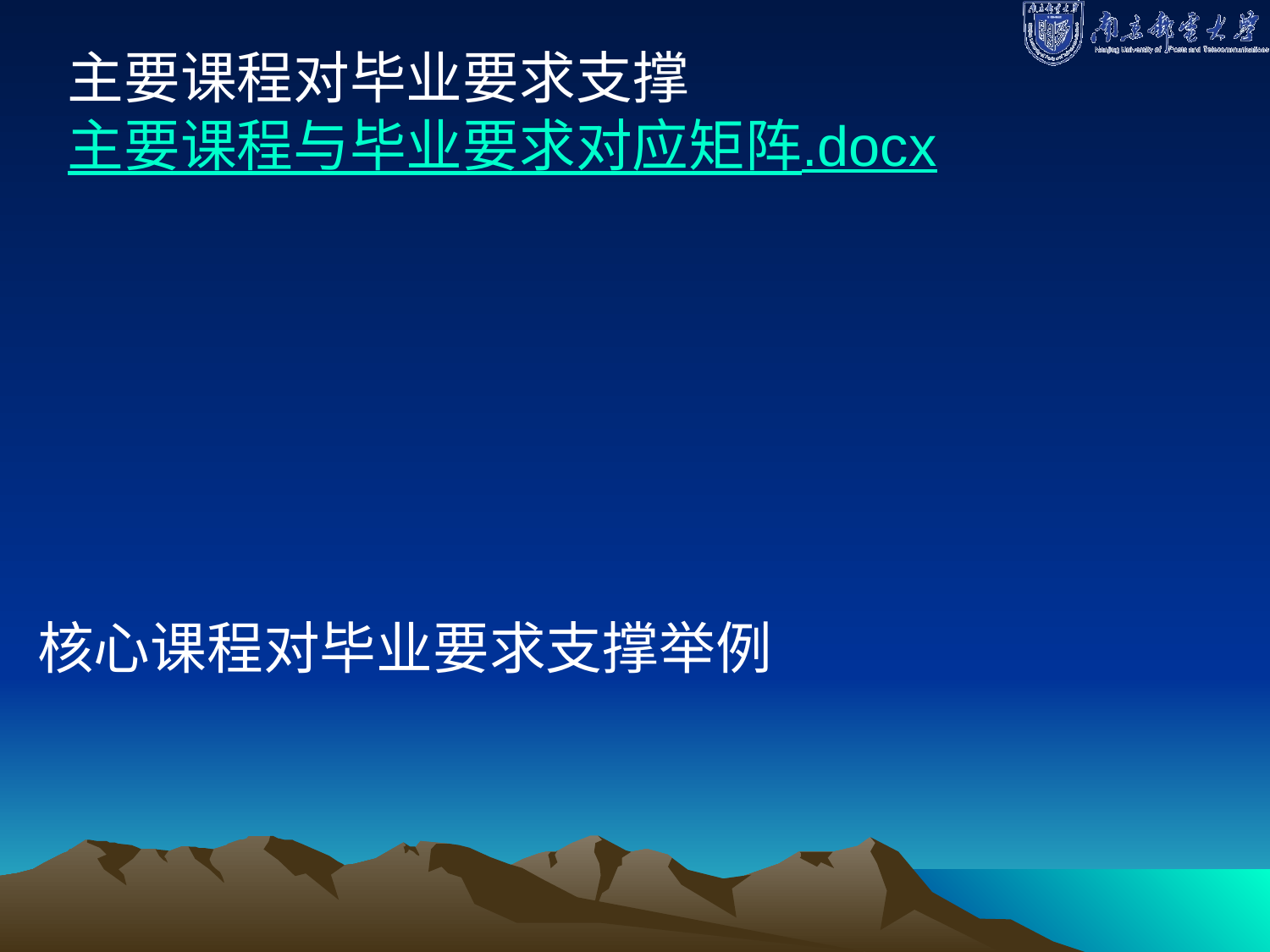

主要课程对毕业要求支撑主要课程与毕业要求对应矩阵.docx
核心课程对毕业要求支撑举例

32